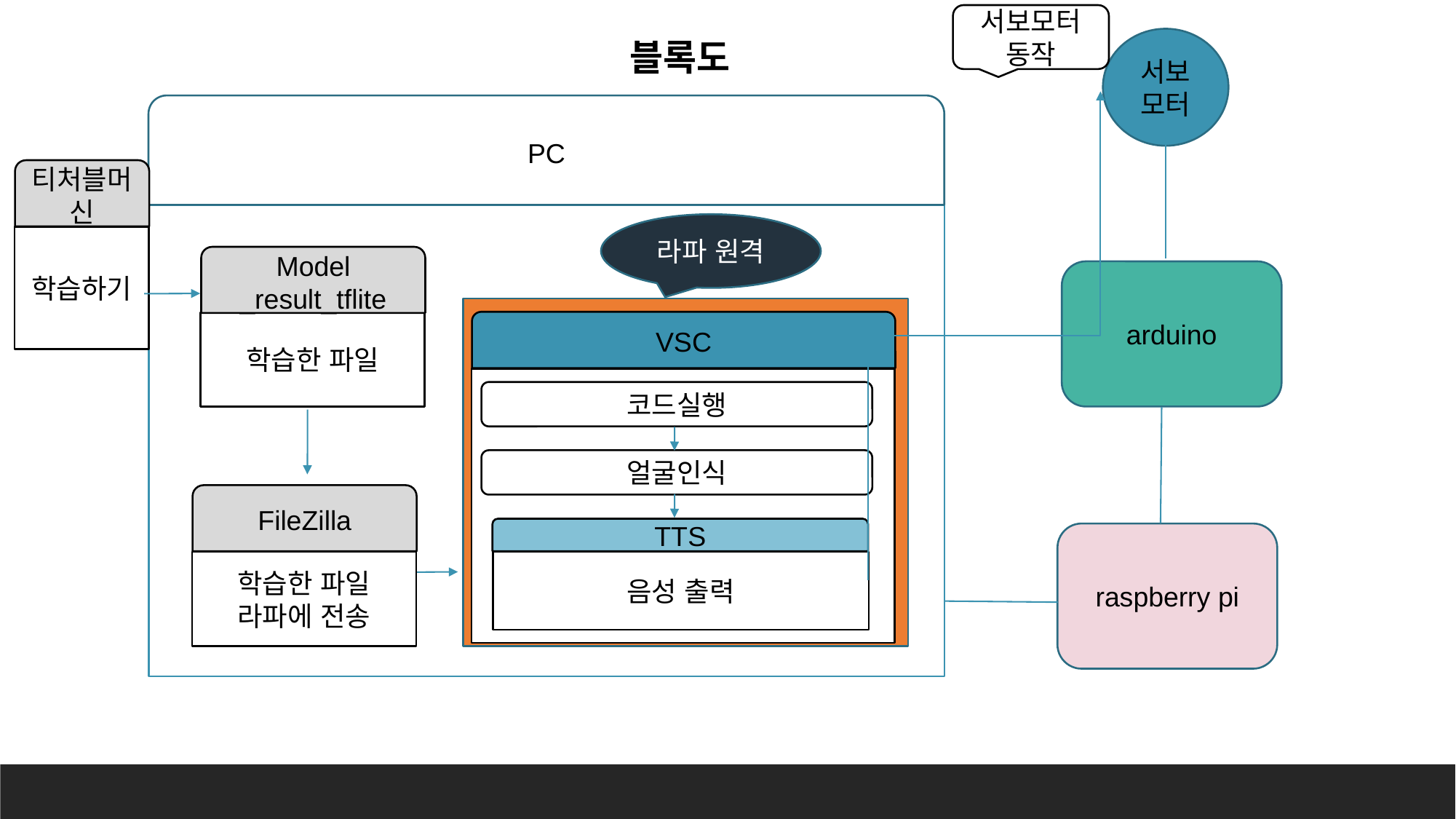

서보모터 동작
서보모터
블록도
PC
티처블머신

라파 원격
학습하기
Model
_result_tflite
arduino

VSC
학습한 파일

코드실행
얼굴인식
FileZilla
TTS
raspberry pi
학습한 파일 라파에 전송
음성 출력